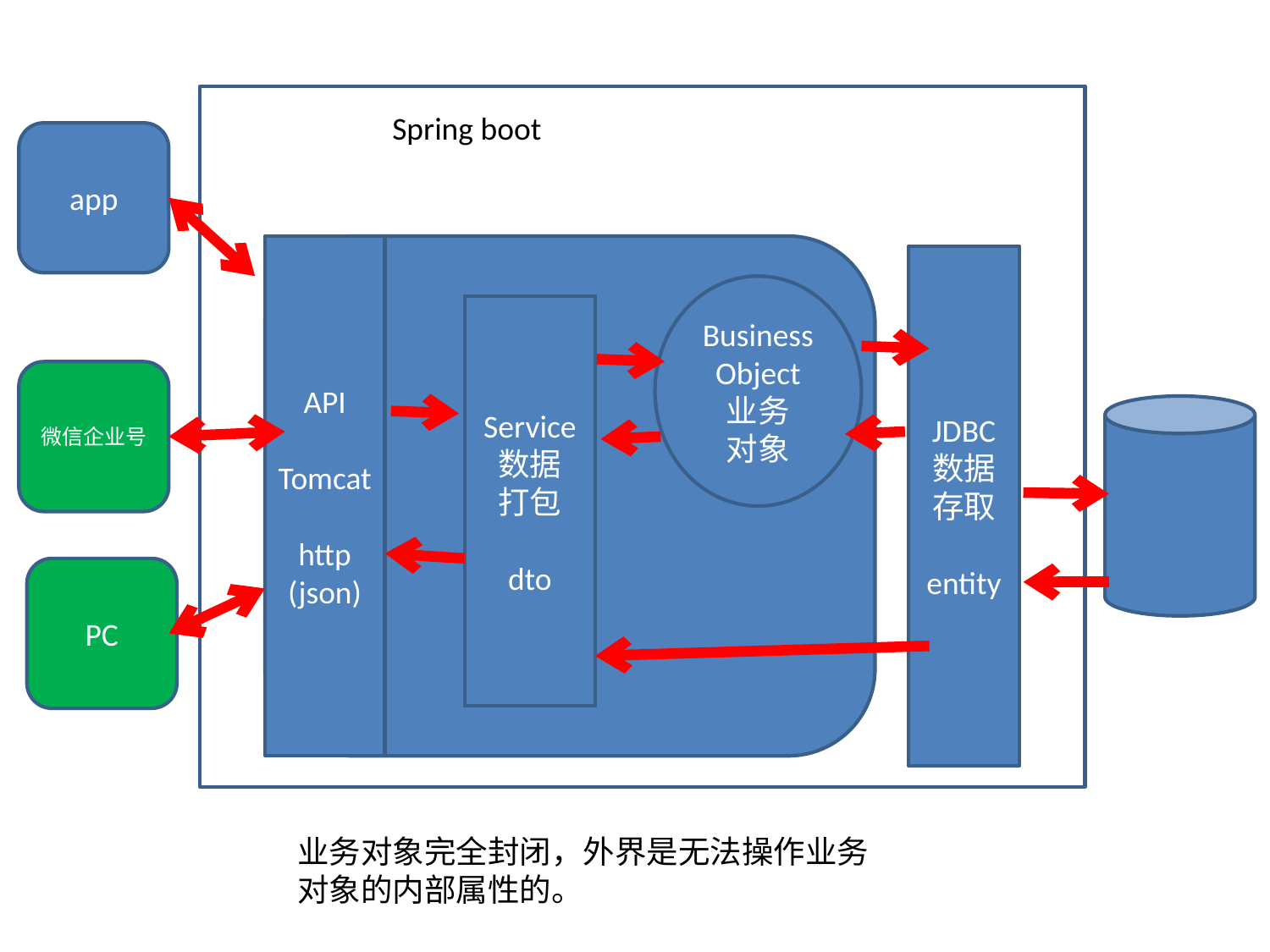

IONIC

Spring boot
app
angular

API

Tomcat

http
(json)
JDBC
数据存取

entity
Business
Object
业务
对象
Service
数据
打包

dto
微信企业号

PC
业务对象完全封闭，外界是无法操作业务对象的内部属性的。